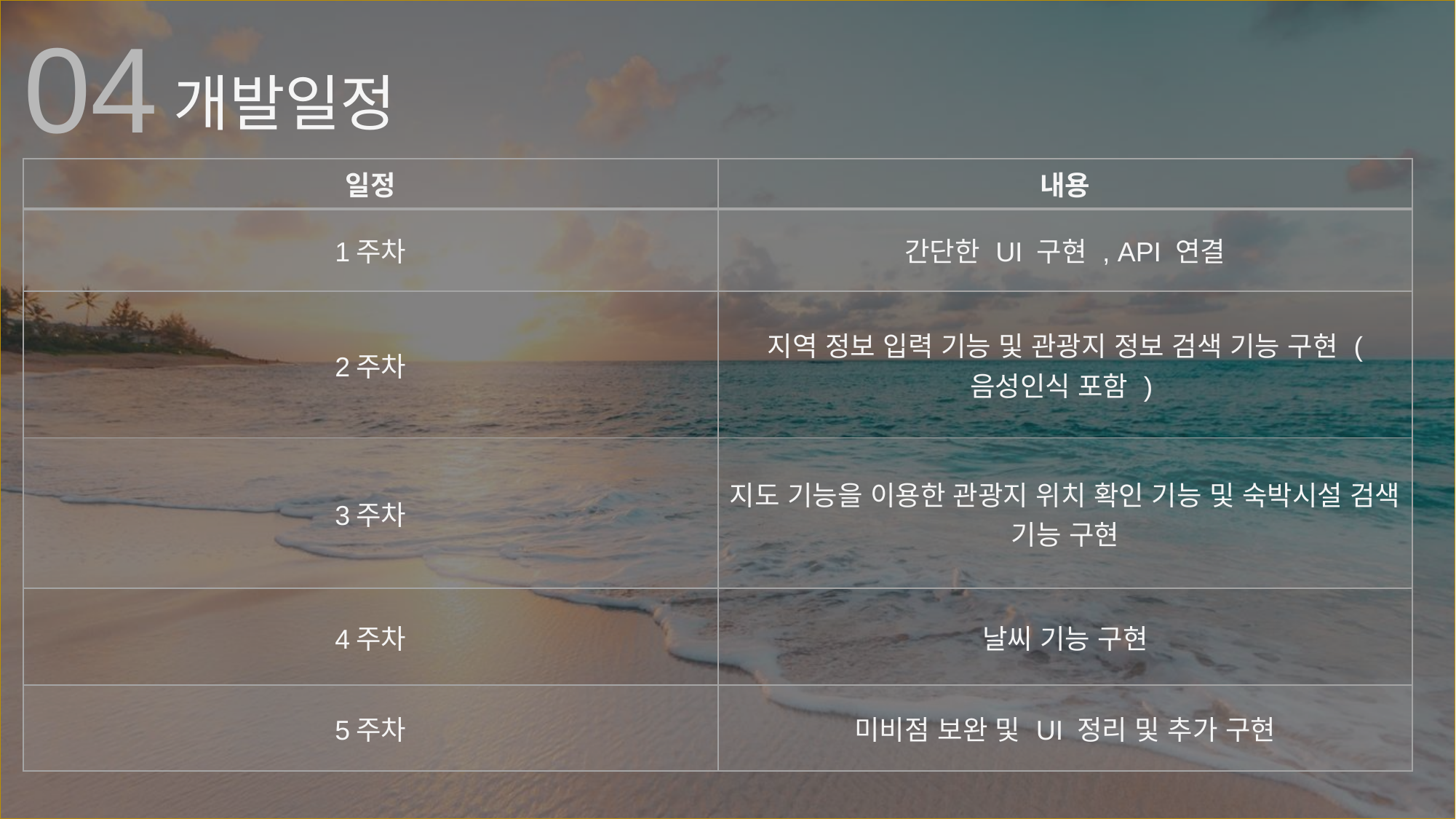

04
개발일정

| 일정 | 내용 |
| --- | --- |
| 1주차 | 간단한 UI 구현 , API 연결 |
| 2주차 | 지역 정보 입력 기능 및 관광지 정보 검색 기능 구현 ( 음성인식 포함 ) |
| 3주차 | 지도 기능을 이용한 관광지 위치 확인 기능 및 숙박시설 검색 기능 구현 |
| 4주차 | 날씨 기능 구현 |
| 5주차 | 미비점 보완 및 UI 정리 및 추가 구현 |